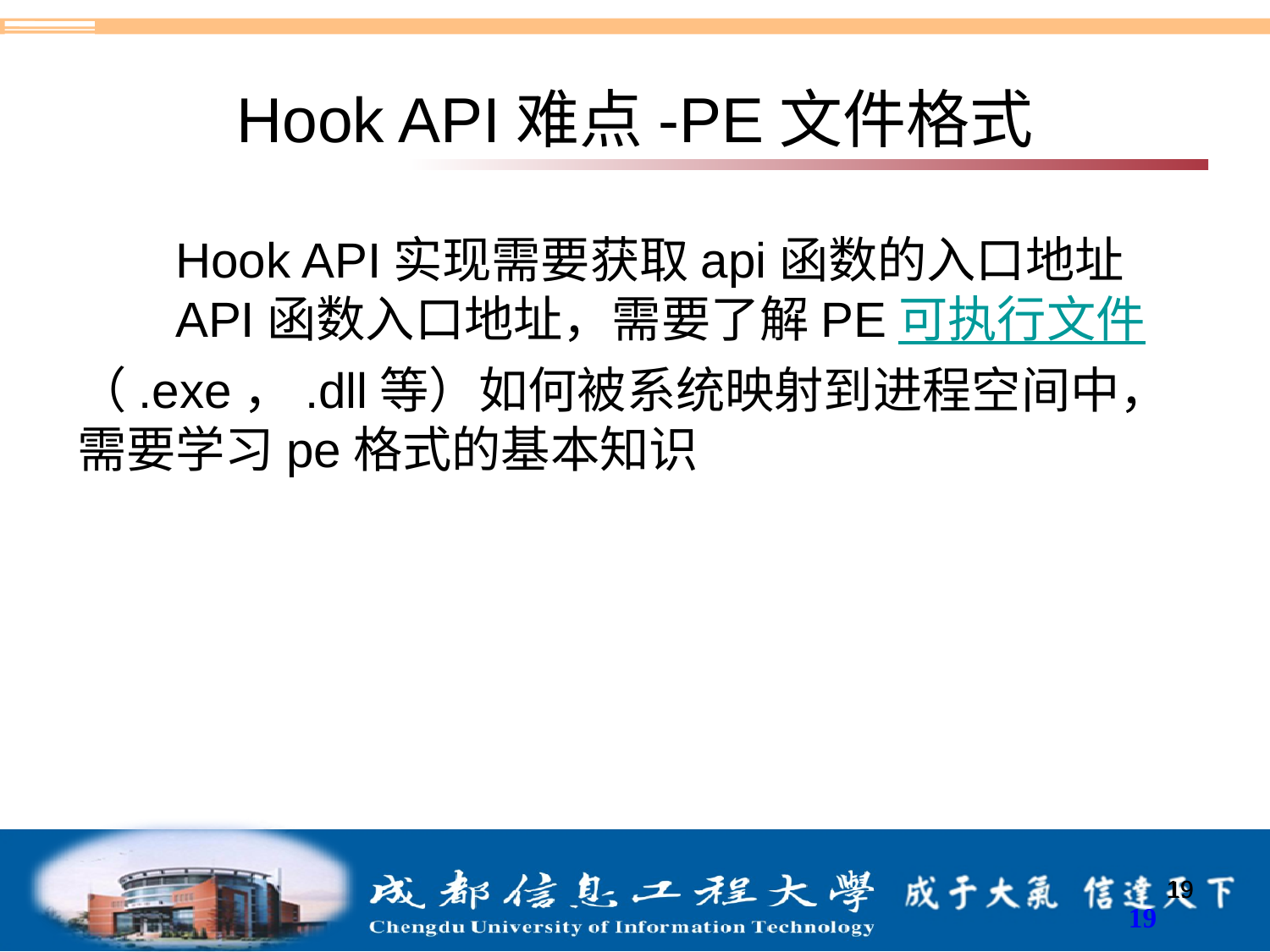

# Hook API难点-PE文件格式
Hook API实现需要获取api函数的入口地址
API函数入口地址，需要了解PE可执行文件（.exe，.dll等）如何被系统映射到进程空间中，需要学习pe格式的基本知识
19